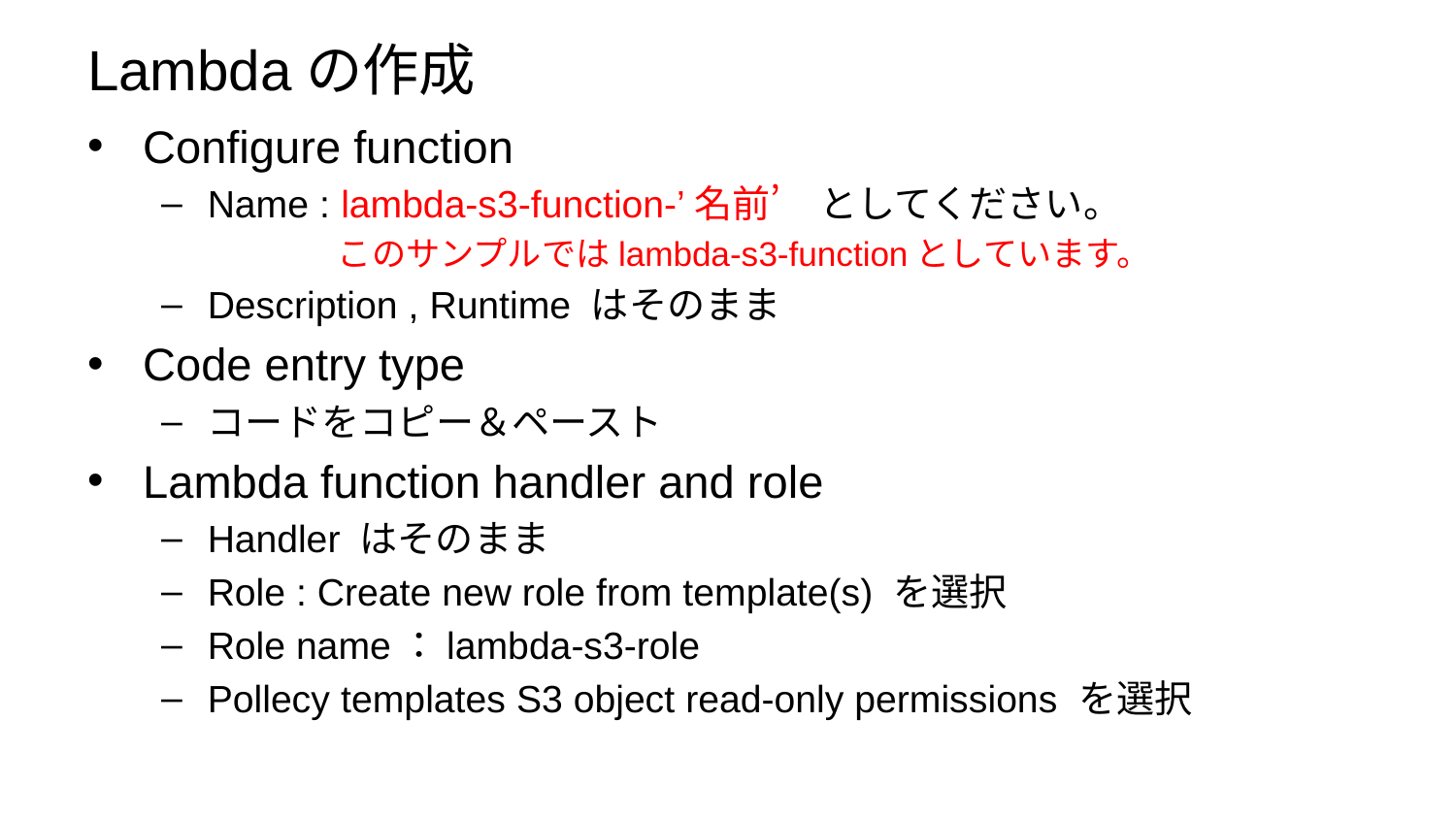

# Lambdaの作成
Configure function
Name : lambda-s3-function-’名前’　としてください。
	　　　このサンプルではlambda-s3-functionとしています。
Description , Runtime はそのまま
Code entry type
コードをコピー＆ペースト
Lambda function handler and role
Handler はそのまま
Role : Create new role from template(s) を選択
Role name：lambda-s3-role
Pollecy templates S3 object read-only permissions を選択